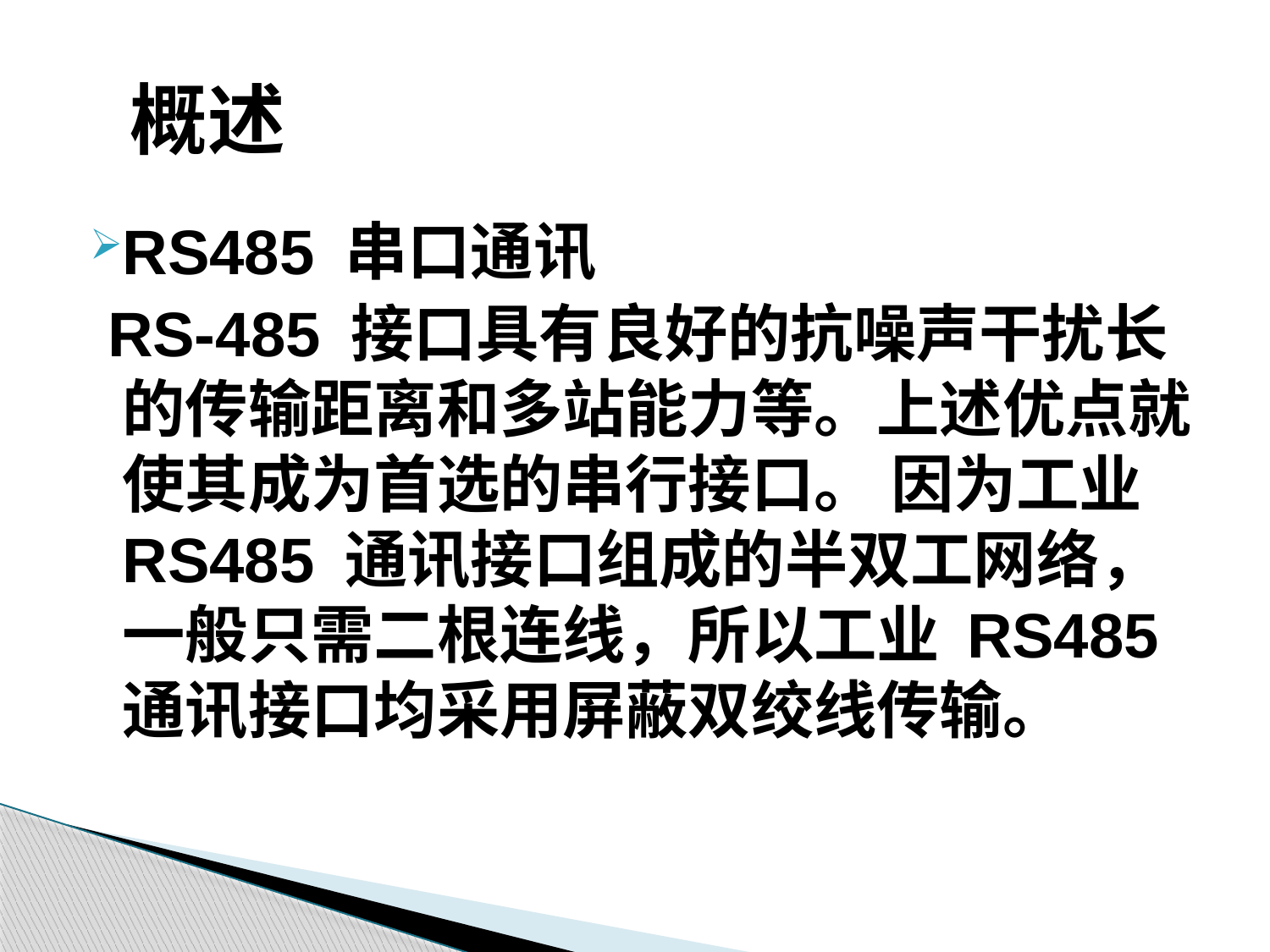

# 概述
RS485 串口通讯
 RS-485 接口具有良好的抗噪声干扰长的传输距离和多站能力等。上述优点就使其成为首选的串行接口。 因为工业 RS485 通讯接口组成的半双工网络，一般只需二根连线，所以工业 RS485 通讯接口均采用屏蔽双绞线传输。